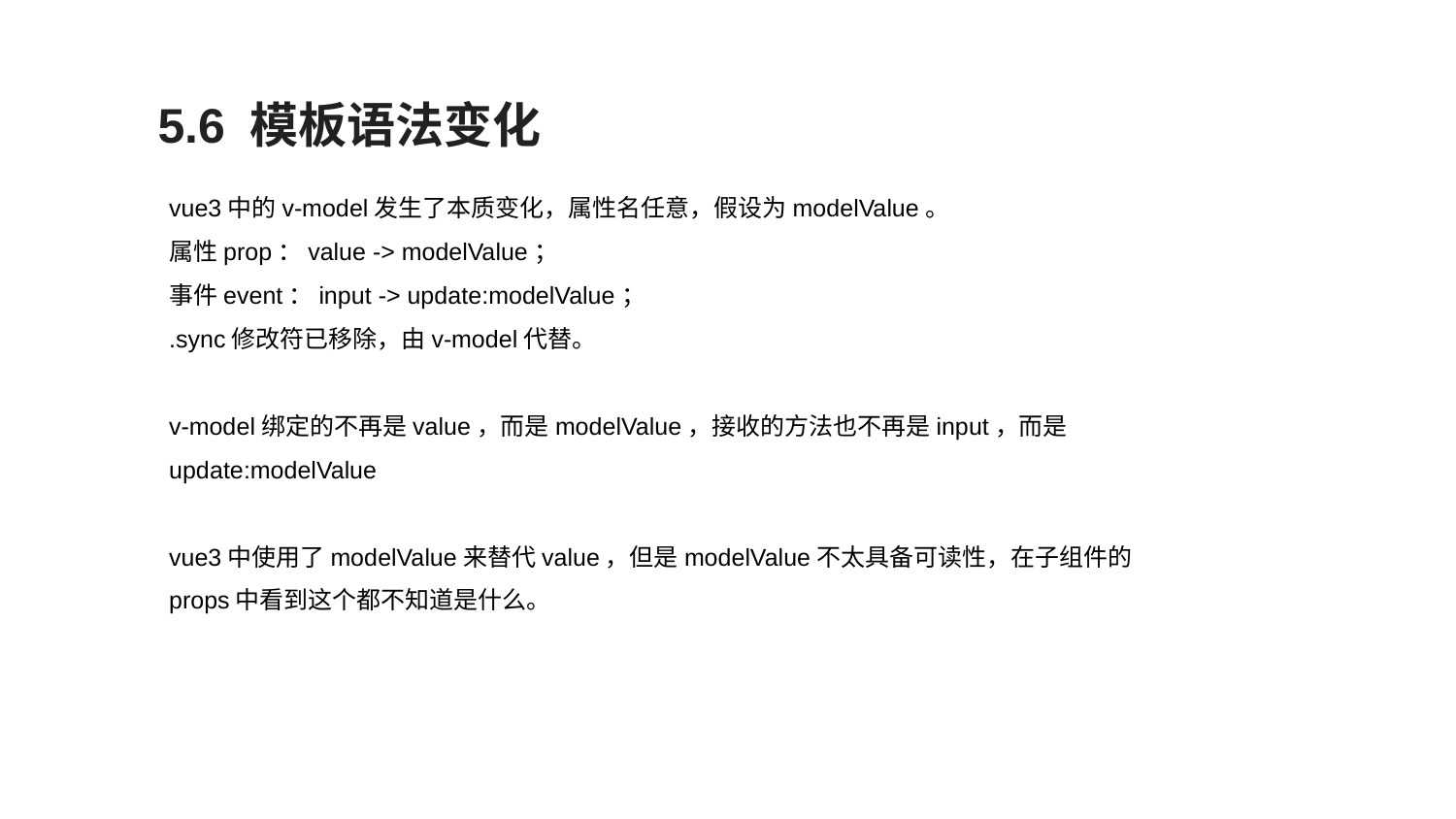

5.6 模板语法变化
vue3中的v-model发生了本质变化，属性名任意，假设为modelValue。
属性prop：value -> modelValue；
事件event：input -> update:modelValue；
.sync修改符已移除，由v-model代替。

v-model绑定的不再是value，而是modelValue，接收的方法也不再是input，而是update:modelValue

vue3中使用了modelValue来替代value，但是modelValue不太具备可读性，在子组件的props中看到这个都不知道是什么。